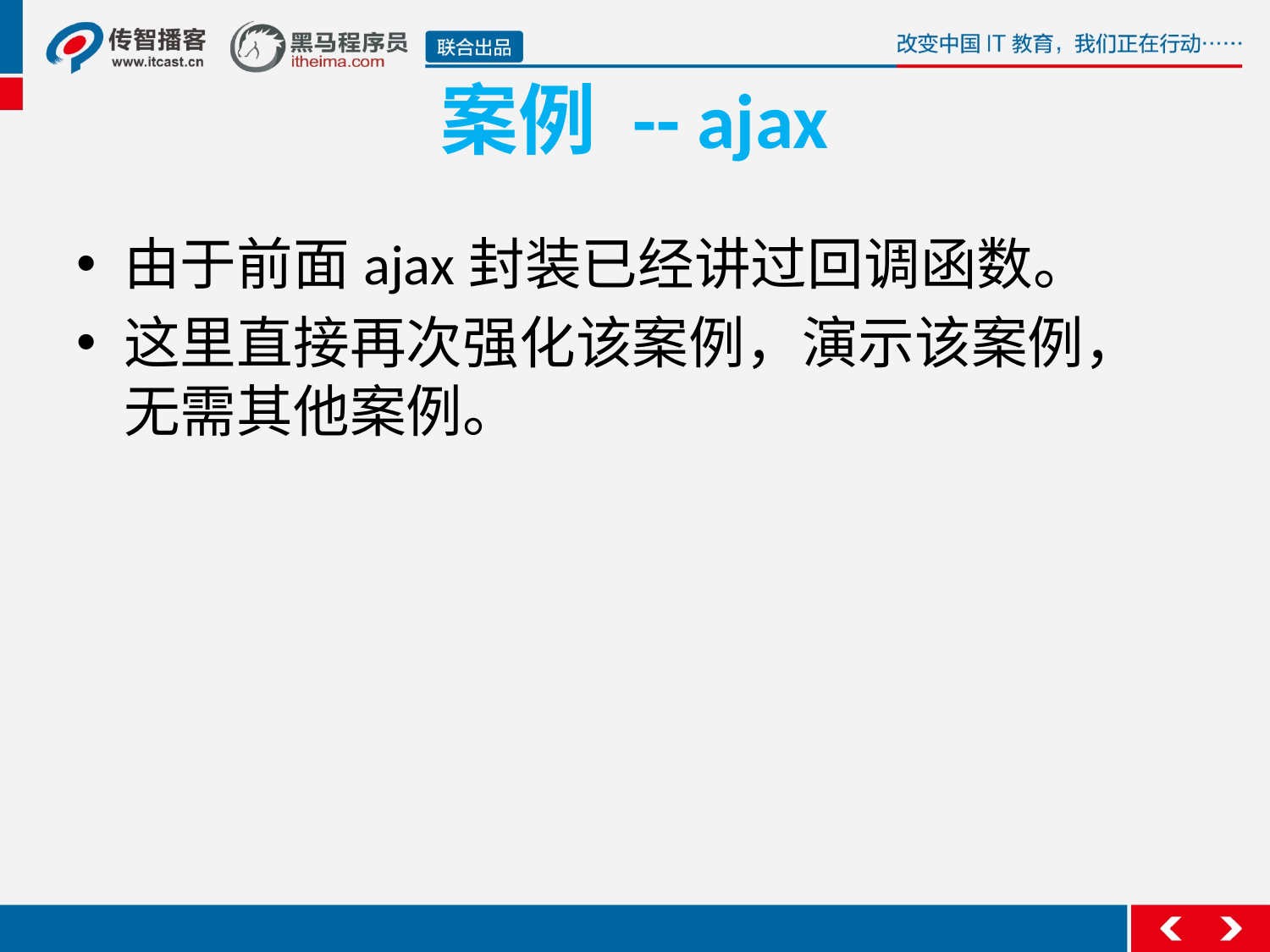

# 案例 -- ajax
由于前面ajax封装已经讲过回调函数。
这里直接再次强化该案例，演示该案例，无需其他案例。